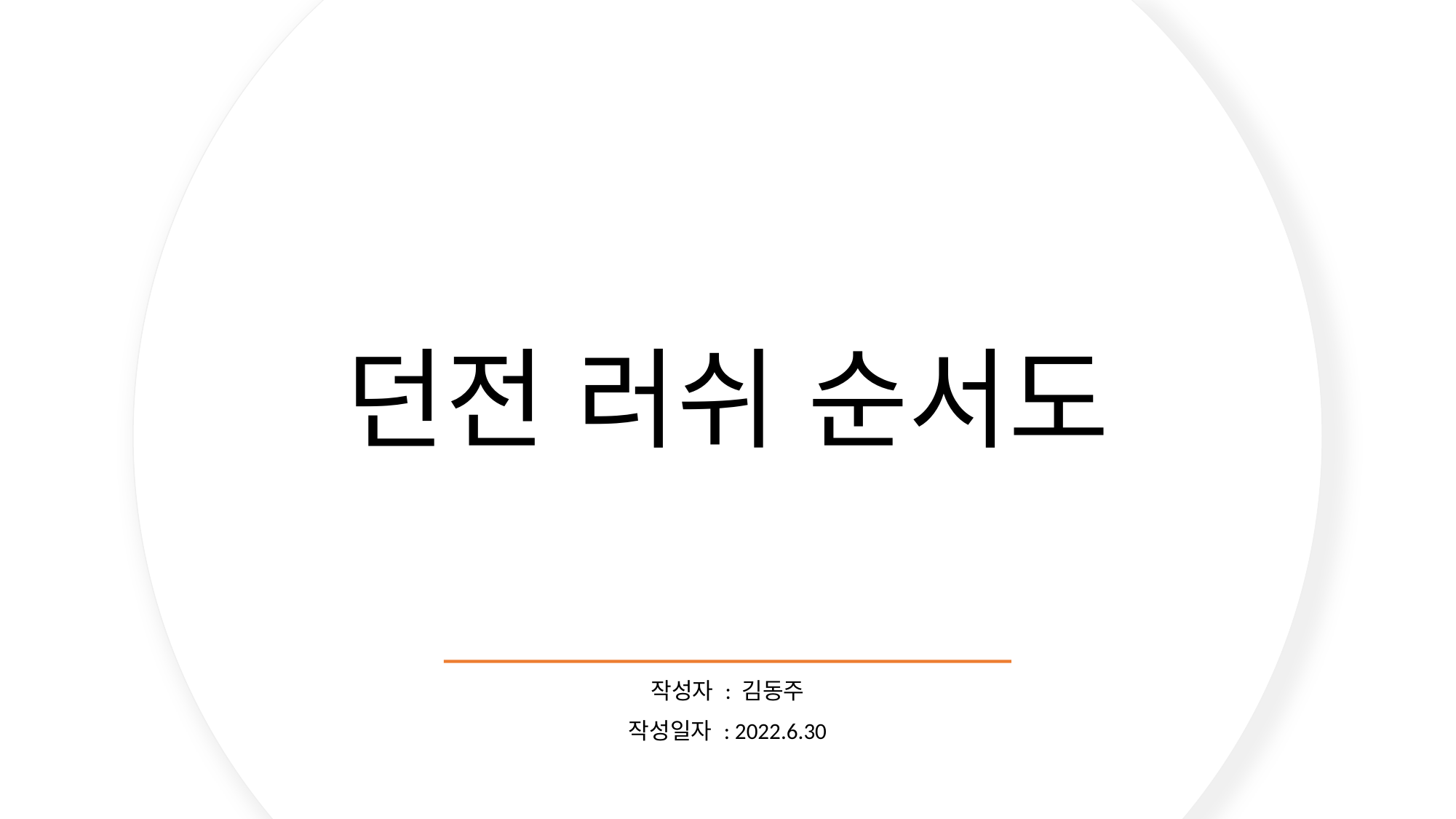

# 던전 러쉬 순서도

작성자 : 김동주
작성일자 : 2022.6.30